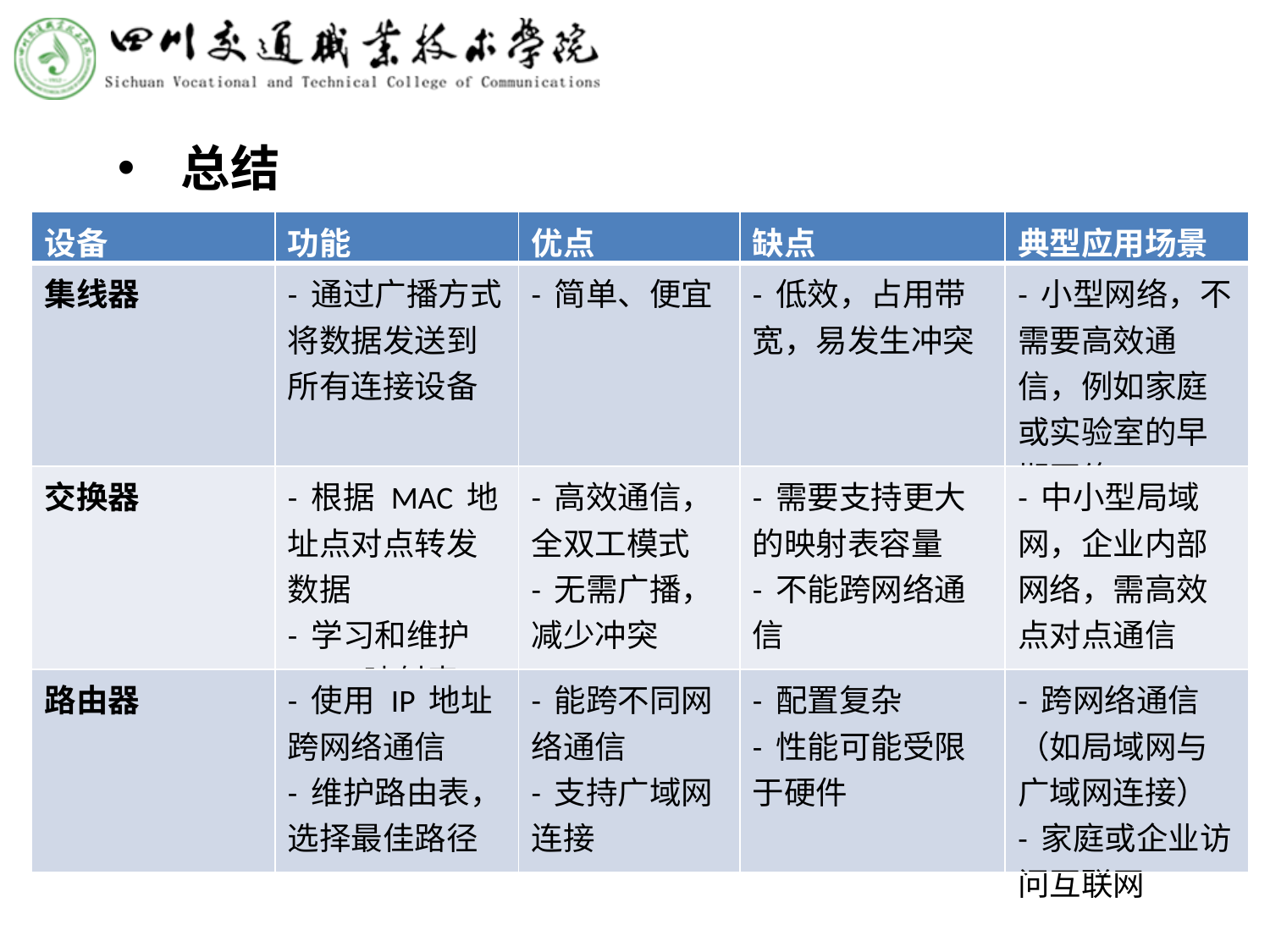

总结
| 设备 | 功能 | 优点 | 缺点 | 典型应用场景 |
| --- | --- | --- | --- | --- |
| 集线器 | - 通过广播方式将数据发送到所有连接设备 | - 简单、便宜 | - 低效，占用带宽，易发生冲突 | - 小型网络，不需要高效通信，例如家庭或实验室的早期网络 |
| 交换器 | - 根据 MAC 地址点对点转发数据 - 学习和维护 MAC 映射表 | - 高效通信，全双工模式 - 无需广播，减少冲突 | - 需要支持更大的映射表容量 - 不能跨网络通信 | - 中小型局域网，企业内部网络，需高效点对点通信 |
| 路由器 | - 使用 IP 地址跨网络通信 - 维护路由表，选择最佳路径 | - 能跨不同网络通信 - 支持广域网连接 | - 配置复杂 - 性能可能受限于硬件 | - 跨网络通信（如局域网与广域网连接） - 家庭或企业访问互联网 |